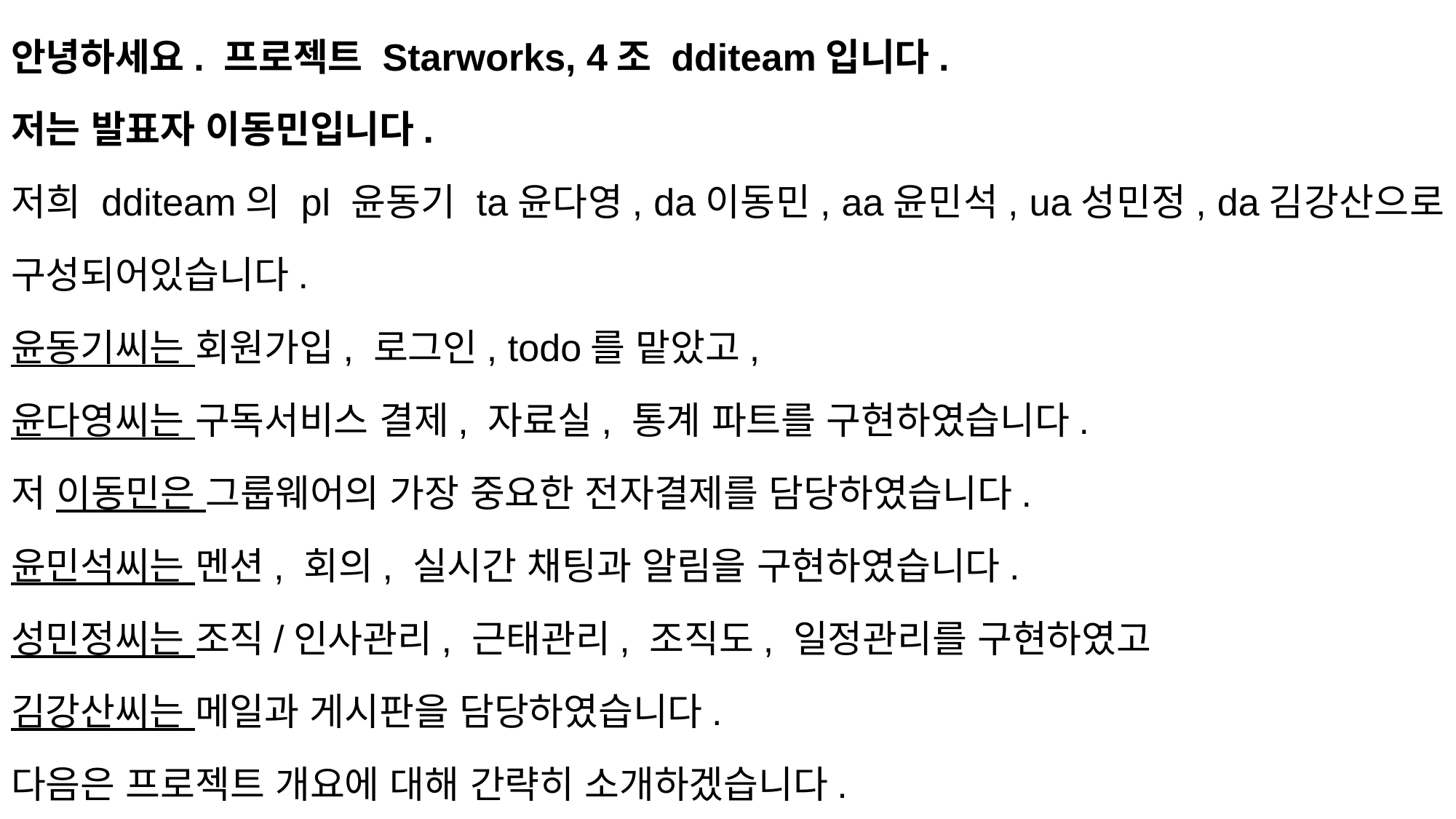

안녕하세요. 프로젝트 Starworks, 4조 dditeam입니다.
저는 발표자 이동민입니다.
저희 dditeam의 pl 윤동기 ta윤다영, da이동민, aa윤민석, ua성민정, da김강산으로 구성되어있습니다.
윤동기씨는 회원가입, 로그인, todo를 맡았고,
윤다영씨는 구독서비스 결제, 자료실, 통계 파트를 구현하였습니다.
저 이동민은 그룹웨어의 가장 중요한 전자결제를 담당하였습니다.
윤민석씨는 멘션, 회의, 실시간 채팅과 알림을 구현하였습니다.
성민정씨는 조직/인사관리, 근태관리, 조직도, 일정관리를 구현하였고
김강산씨는 메일과 게시판을 담당하였습니다.
다음은 프로젝트 개요에 대해 간략히 소개하겠습니다.